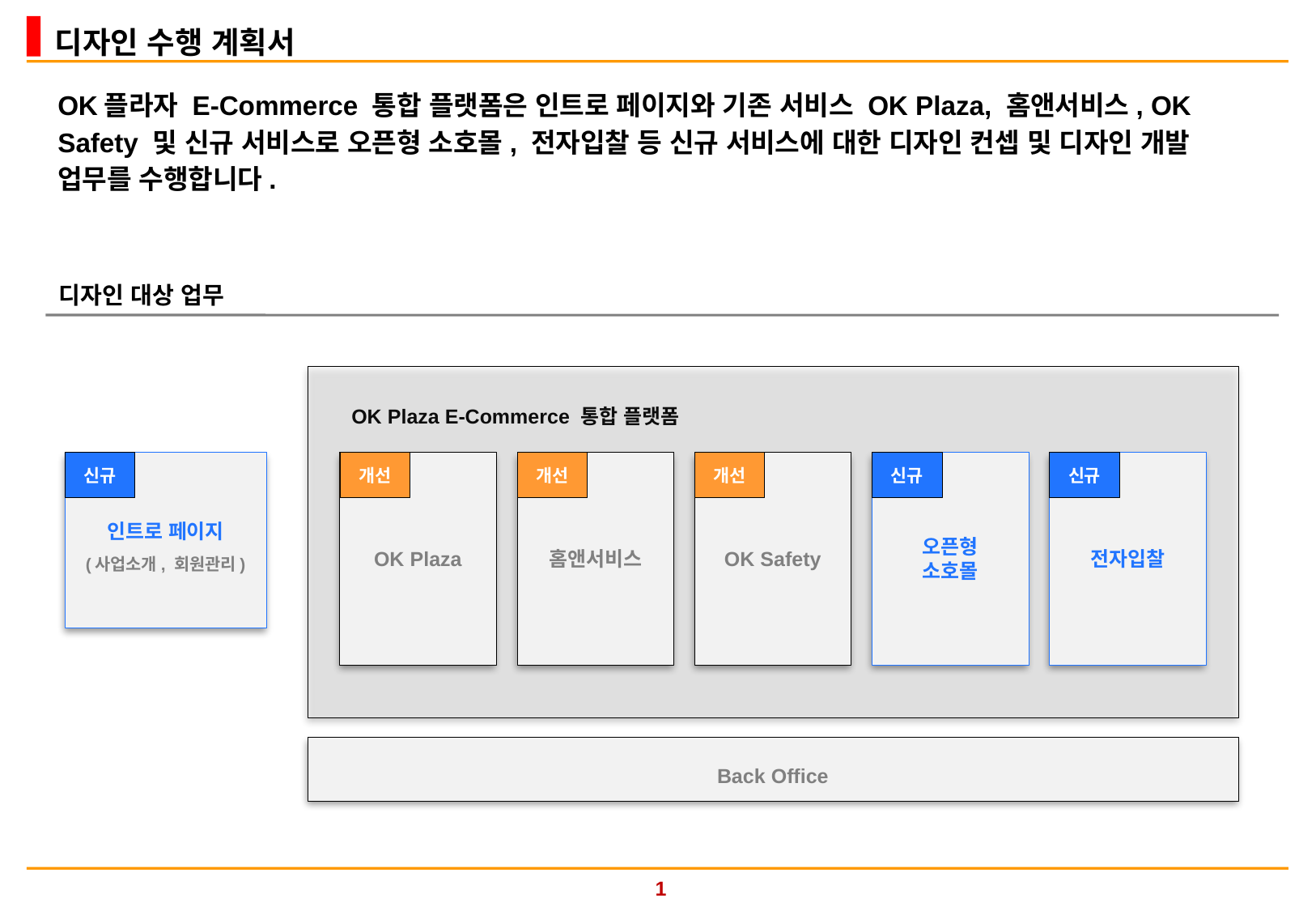

디자인 수행 계획서
OK플라자 E-Commerce 통합 플랫폼은 인트로 페이지와 기존 서비스 OK Plaza, 홈앤서비스, OK Safety 및 신규 서비스로 오픈형 소호몰, 전자입찰 등 신규 서비스에 대한 디자인 컨셉 및 디자인 개발 업무를 수행합니다.
디자인 대상 업무

OK Plaza E-Commerce 통합 플랫폼
인트로 페이지
(사업소개, 회원관리)
OK Plaza
홈앤서비스
OK Safety
오픈형
소호몰
전자입찰
개선
개선
개선
신규
신규
신규
Back Office